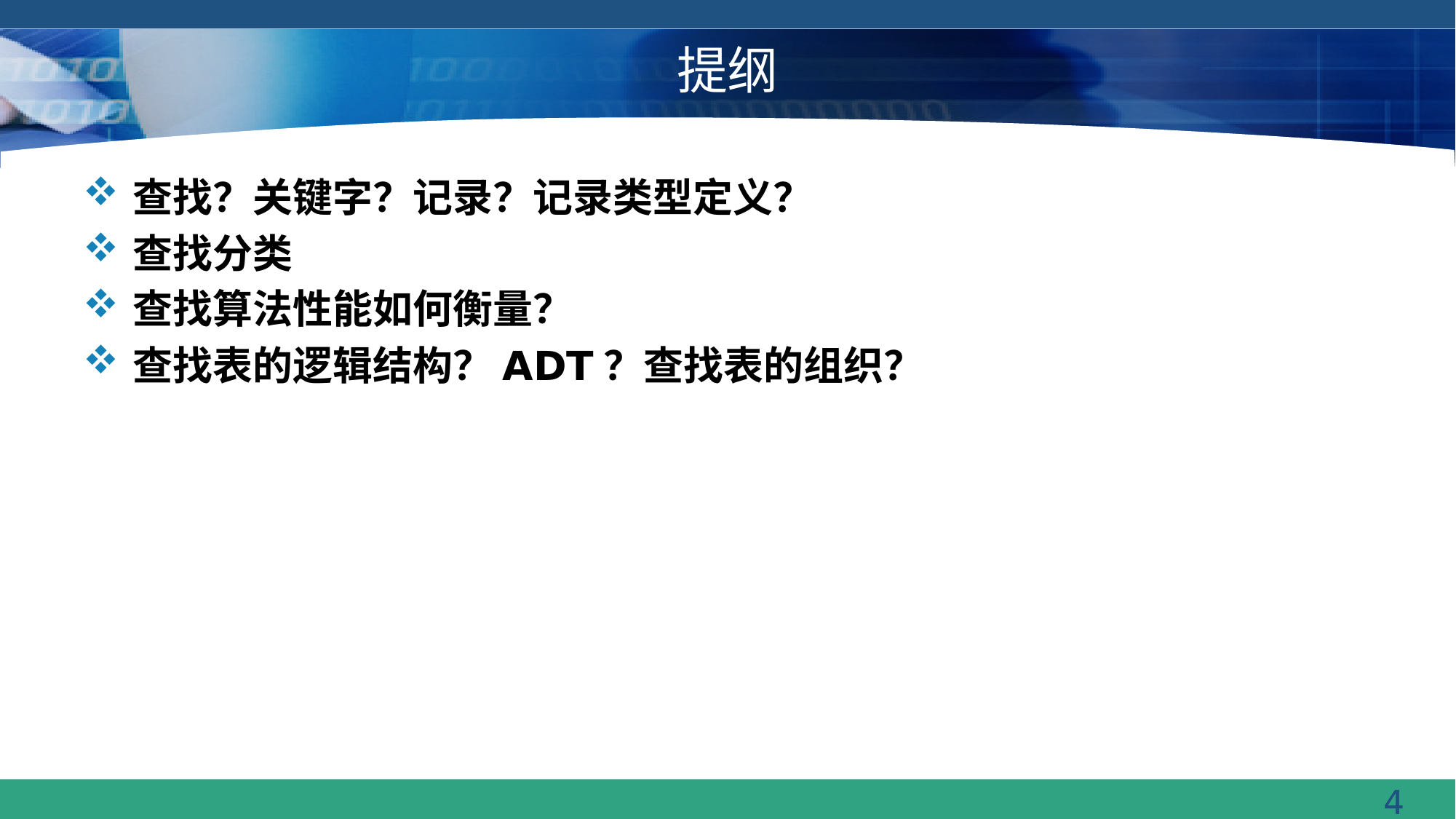

# 提纲
查找？关键字？记录？记录类型定义？
查找分类
查找算法性能如何衡量？
查找表的逻辑结构？ADT？查找表的组织？